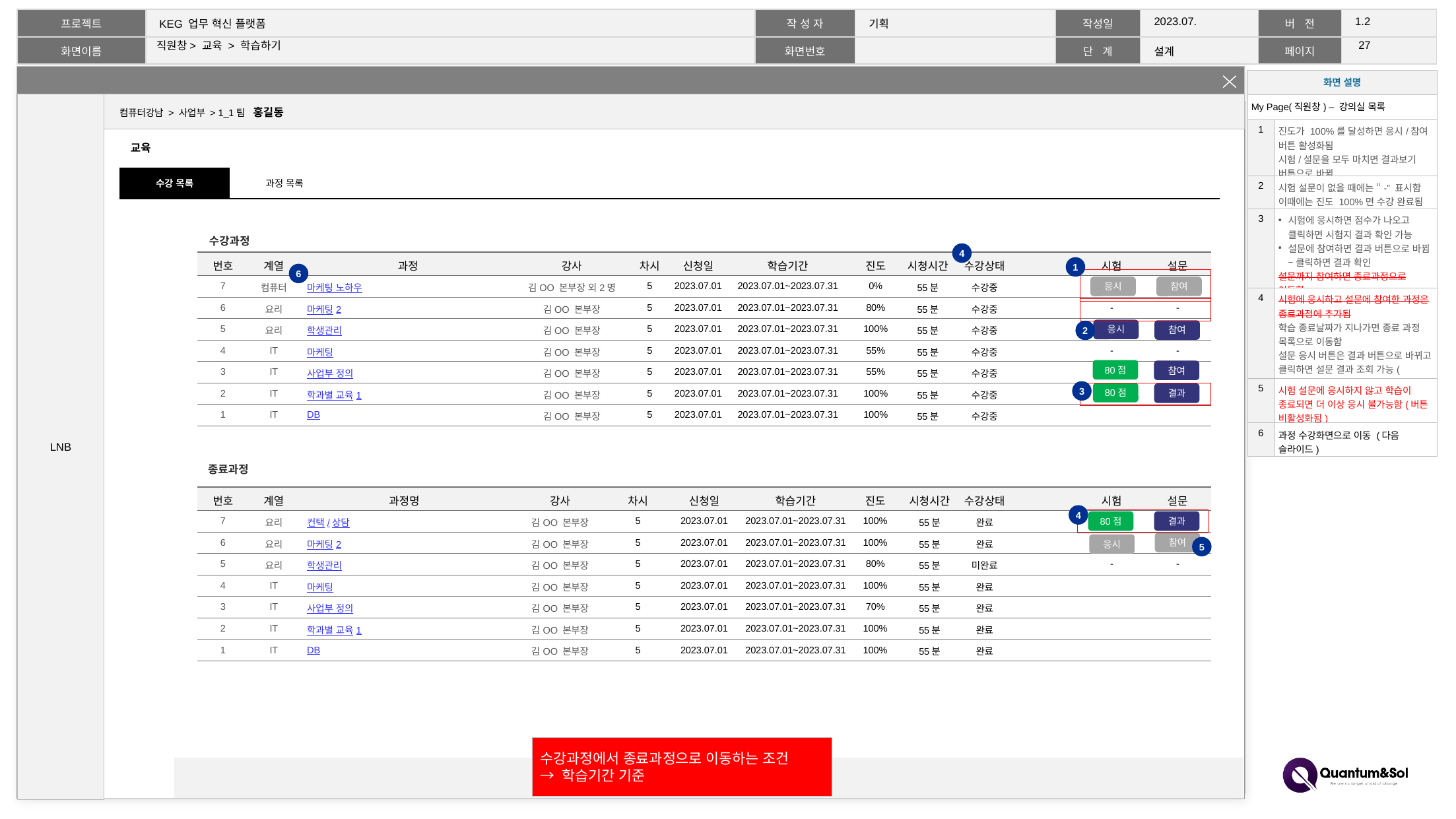

27

# 직원창> 교육 > 학습하기
| 화면 설명 |  |
| --- | --- |
| My Page(직원창) – 강의실 목록 |  |
| 1 | 진도가 100%를 달성하면 응시/참여 버튼 활성화됨 시험/설문을 모두 마치면 결과보기 버튼으로 바뀜 |
| 2 | 시험 설문이 없을 때에는 “-” 표시함 이때에는 진도 100%면 수강 완료됨 |
| 3 | 시험에 응시하면 점수가 나오고 클릭하면 시험지 결과 확인 가능 설문에 참여하면 결과 버튼으로 바뀜 – 클릭하면 결과 확인 설문까지 참여하면 종료과정으로 이동함 |
| 4 | 시험에 응시하고 설문에 참여한 과정은 종료과정에 추가됨 학습 종료날짜가 지나가면 종료 과정 목록으로 이동함 설문 응시 버튼은 결과 버튼으로 바뀌고 클릭하면 설문 결과 조회 가능(레이어팝업) |
| 5 | 시험 설문에 응시하지 않고 학습이 종료되면 더 이상 응시 불가능함(버튼 비활성화됨) |
| 6 | 과정 수강화면으로 이동 (다음 슬라이드) |
교육
| 수강 목록 | 과정 목록 |  |  |  |  |  |  |  |  |
| --- | --- | --- | --- | --- | --- | --- | --- | --- | --- |
수강과정
4
| 번호 | 계열 | 과정 | 강사 | 차시 | 신청일 | 학습기간 | 진도 | 시청시간 | 수강상태 |  | 시험 | 설문 |
| --- | --- | --- | --- | --- | --- | --- | --- | --- | --- | --- | --- | --- |
| 7 | 컴퓨터 | 마케팅 노하우 | 김OO 본부장 외2명 | 5 | 2023.07.01 | 2023.07.01~2023.07.31 | 0% | 55분 | 수강중 |  |  |  |
| 6 | 요리 | 마케팅2 | 김OO 본부장 | 5 | 2023.07.01 | 2023.07.01~2023.07.31 | 80% | 55분 | 수강중 |  | - | - |
| 5 | 요리 | 학생관리 | 김OO 본부장 | 5 | 2023.07.01 | 2023.07.01~2023.07.31 | 100% | 55분 | 수강중 |  |  |  |
| 4 | IT | 마케팅 | 김OO 본부장 | 5 | 2023.07.01 | 2023.07.01~2023.07.31 | 55% | 55분 | 수강중 |  | - | - |
| 3 | IT | 사업부 정의 | 김OO 본부장 | 5 | 2023.07.01 | 2023.07.01~2023.07.31 | 55% | 55분 | 수강중 |  | - | - |
| 2 | IT | 학과별 교육1 | 김OO 본부장 | 5 | 2023.07.01 | 2023.07.01~2023.07.31 | 100% | 55분 | 수강중 |  | 80점 |  |
| 1 | IT | DB | 김OO 본부장 | 5 | 2023.07.01 | 2023.07.01~2023.07.31 | 100% | 55분 | 수강중 |  |  |  |
1
6

응시
참여

응시
참여
2
80점
참여
3

80점
결과
종료과정
| 번호 | 계열 | 과정명 | 강사 | 차시 | 신청일 | 학습기간 | 진도 | 시청시간 | 수강상태 |  | 시험 | 설문 |
| --- | --- | --- | --- | --- | --- | --- | --- | --- | --- | --- | --- | --- |
| 7 | 요리 | 컨택/상담 | 김OO 본부장 | 5 | 2023.07.01 | 2023.07.01~2023.07.31 | 100% | 55분 | 완료 |  | 결과보기 |  |
| 6 | 요리 | 마케팅2 | 김OO 본부장 | 5 | 2023.07.01 | 2023.07.01~2023.07.31 | 100% | 55분 | 완료 |  | - |  |
| 5 | 요리 | 학생관리 | 김OO 본부장 | 5 | 2023.07.01 | 2023.07.01~2023.07.31 | 80% | 55분 | 미완료 |  | - | - |
| 4 | IT | 마케팅 | 김OO 본부장 | 5 | 2023.07.01 | 2023.07.01~2023.07.31 | 100% | 55분 | 완료 |  |  |  |
| 3 | IT | 사업부 정의 | 김OO 본부장 | 5 | 2023.07.01 | 2023.07.01~2023.07.31 | 70% | 55분 | 완료 |  |  |  |
| 2 | IT | 학과별 교육1 | 김OO 본부장 | 5 | 2023.07.01 | 2023.07.01~2023.07.31 | 100% | 55분 | 완료 |  |  |  |
| 1 | IT | DB | 김OO 본부장 | 5 | 2023.07.01 | 2023.07.01~2023.07.31 | 100% | 55분 | 완료 |  |  |  |
4

80점
결과
참여
응시
5
수강과정에서 종료과정으로 이동하는 조건
→ 학습기간 기준